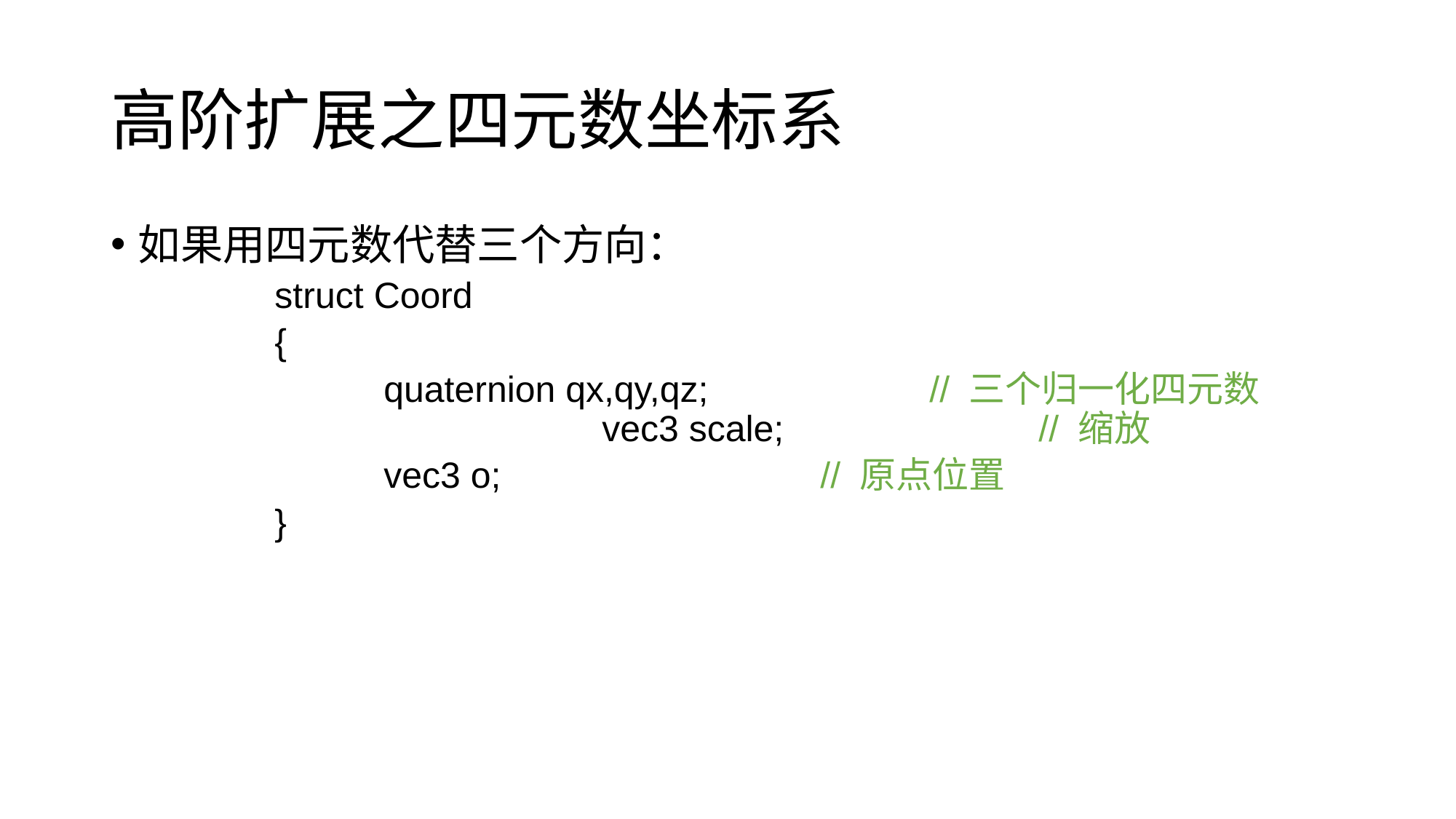

# 高阶扩展之四元数坐标系
如果用四元数代替三个方向：
	struct Coord
	{
		quaternion qx,qy,qz; 		// 三个归一化四元数    				vec3 scale; 			// 缩放
		vec3 o; 			// 原点位置
	}